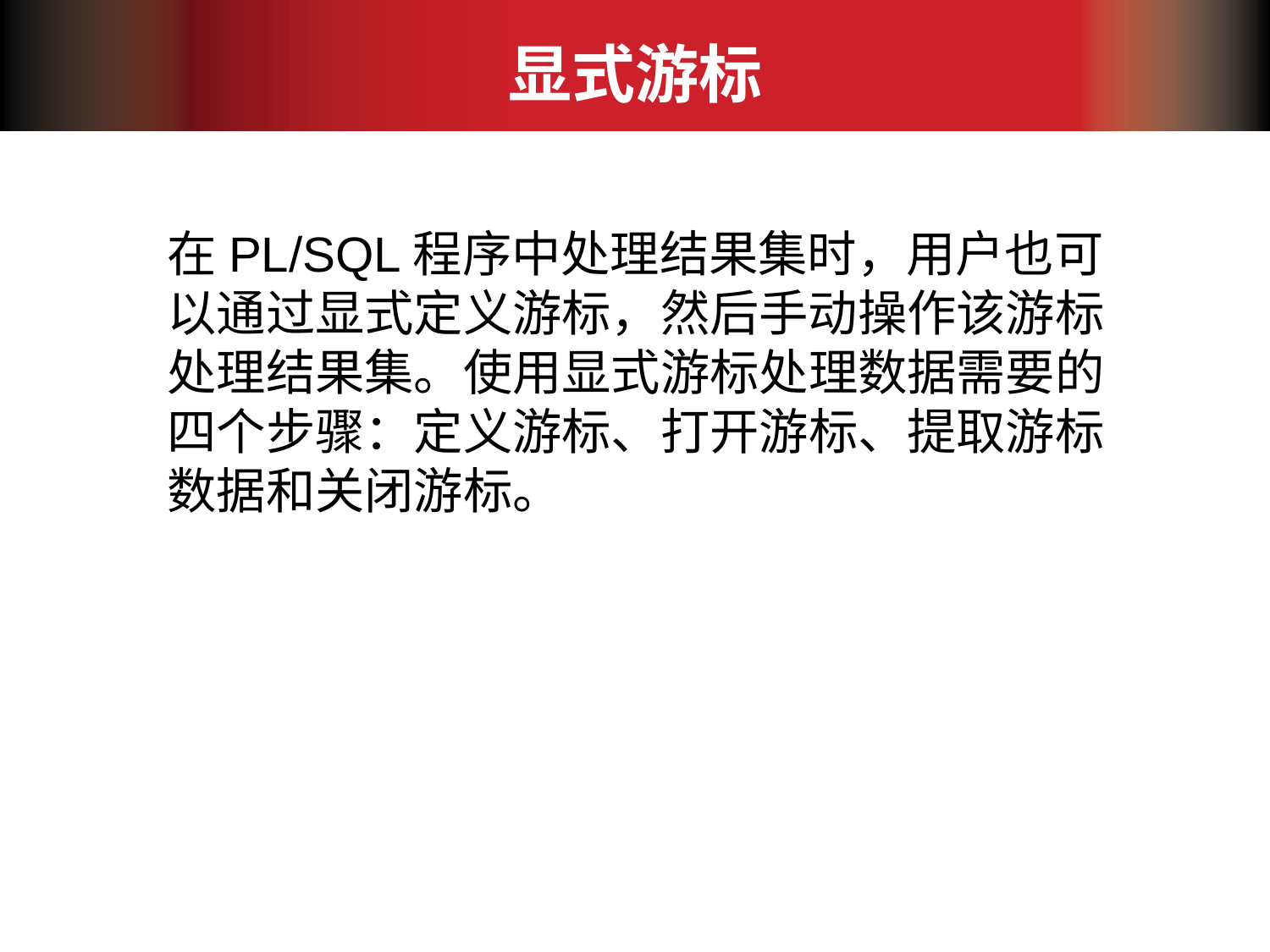

# 显式游标
在PL/SQL程序中处理结果集时，用户也可以通过显式定义游标，然后手动操作该游标处理结果集。使用显式游标处理数据需要的四个步骤：定义游标、打开游标、提取游标数据和关闭游标。